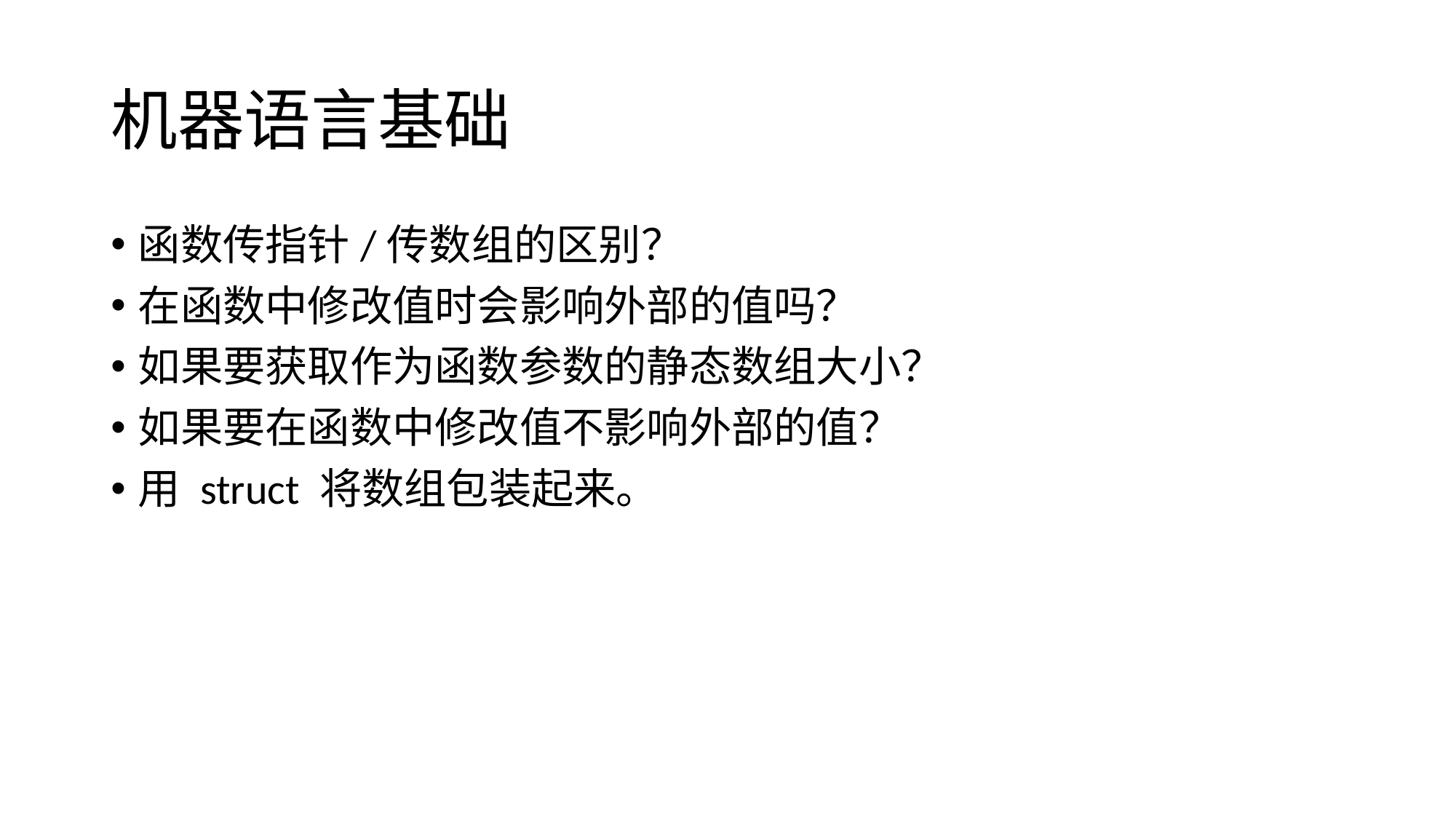

# 机器语言基础
函数传指针/传数组的区别？
在函数中修改值时会影响外部的值吗？
如果要获取作为函数参数的静态数组大小？
如果要在函数中修改值不影响外部的值？
用 struct 将数组包装起来。